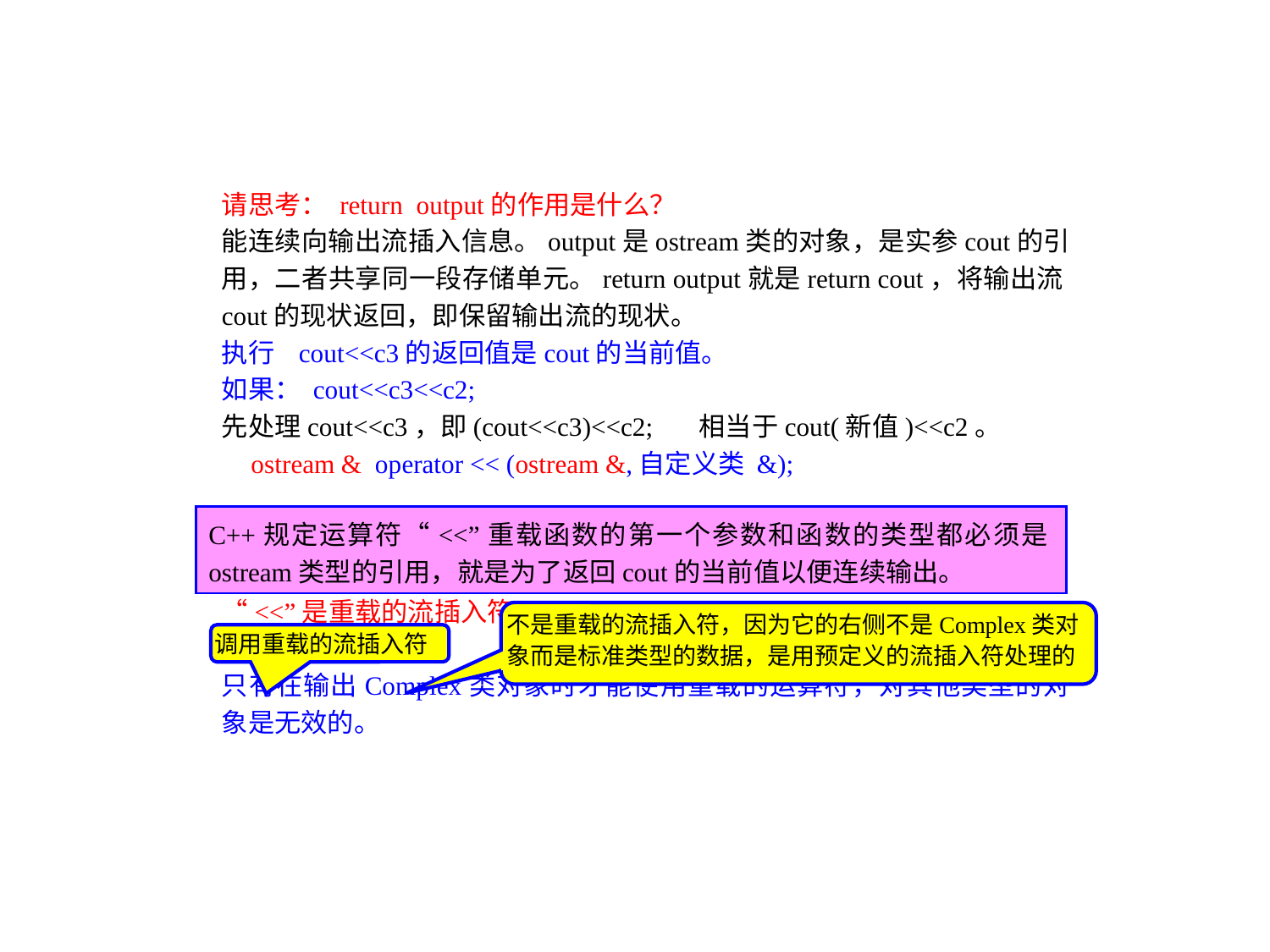

请思考： return  output的作用是什么？
能连续向输出流插入信息。output是ostream类的对象，是实参cout的引用，二者共享同一段存储单元。return output就是return cout，将输出流cout的现状返回，即保留输出流的现状。
执行   cout<<c3的返回值是cout的当前值。
如果： cout<<c3<<c2;
先处理cout<<c3，即(cout<<c3)<<c2;      相当于cout(新值)<<c2。
ostream &  operator << (ostream &,自定义类 &);

注意区分什么情况下的“<<”是标准类型数据的流插入符，什么情况下的“<<”是重载的流插入符。
cout<<c3<<5<<endl;
只有在输出Complex类对象时才能使用重载的运算符，对其他类型的对象是无效的。

C++规定运算符“<<”重载函数的第一个参数和函数的类型都必须是ostream类型的引用，就是为了返回cout的当前值以便连续输出。
不是重载的流插入符，因为它的右侧不是Complex类对象而是标准类型的数据，是用预定义的流插入符处理的
调用重载的流插入符